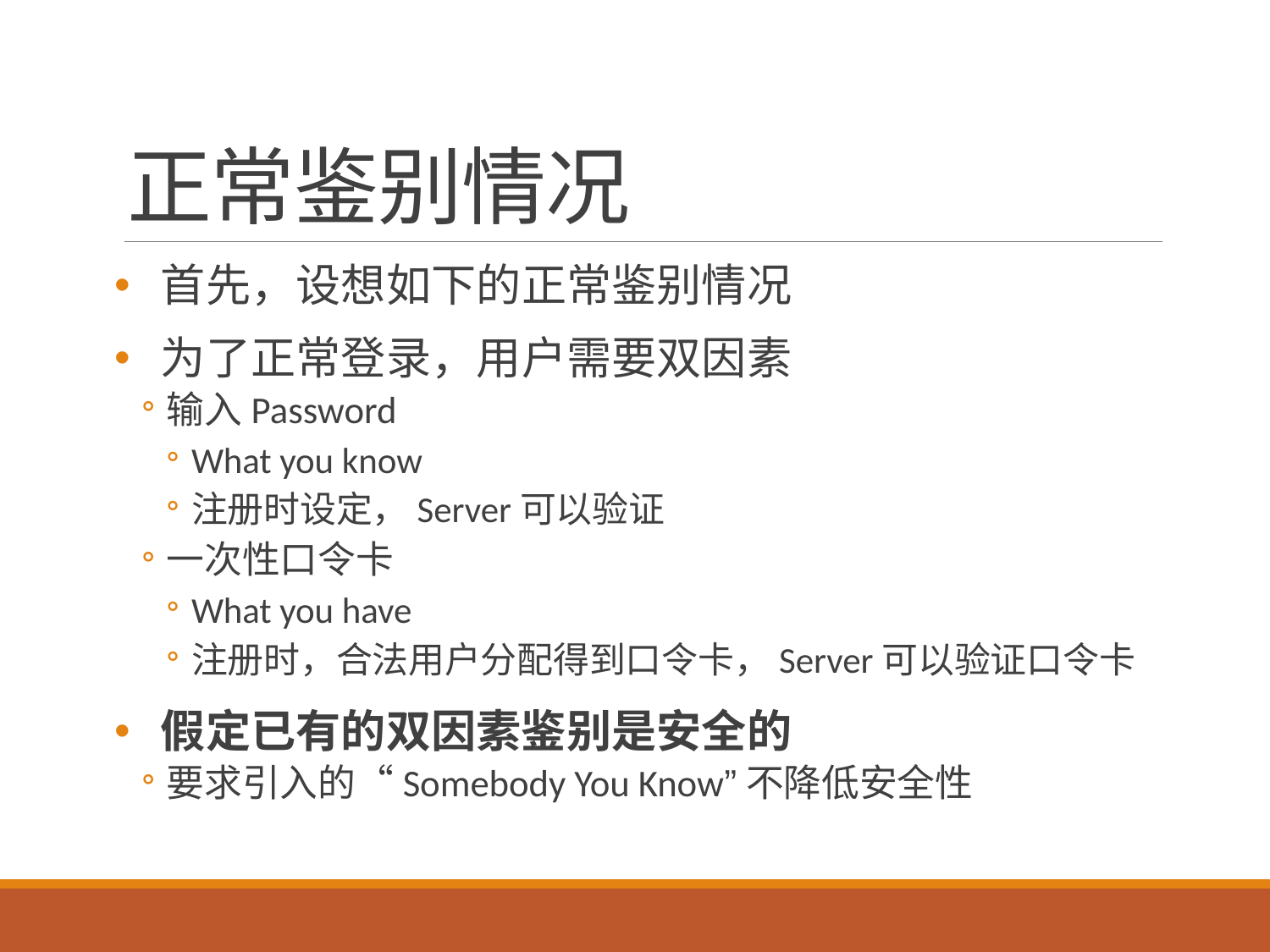

# 正常鉴别情况
首先，设想如下的正常鉴别情况
为了正常登录，用户需要双因素
输入Password
What you know
注册时设定，Server可以验证
一次性口令卡
What you have
注册时，合法用户分配得到口令卡，Server可以验证口令卡
假定已有的双因素鉴别是安全的
要求引入的“Somebody You Know”不降低安全性